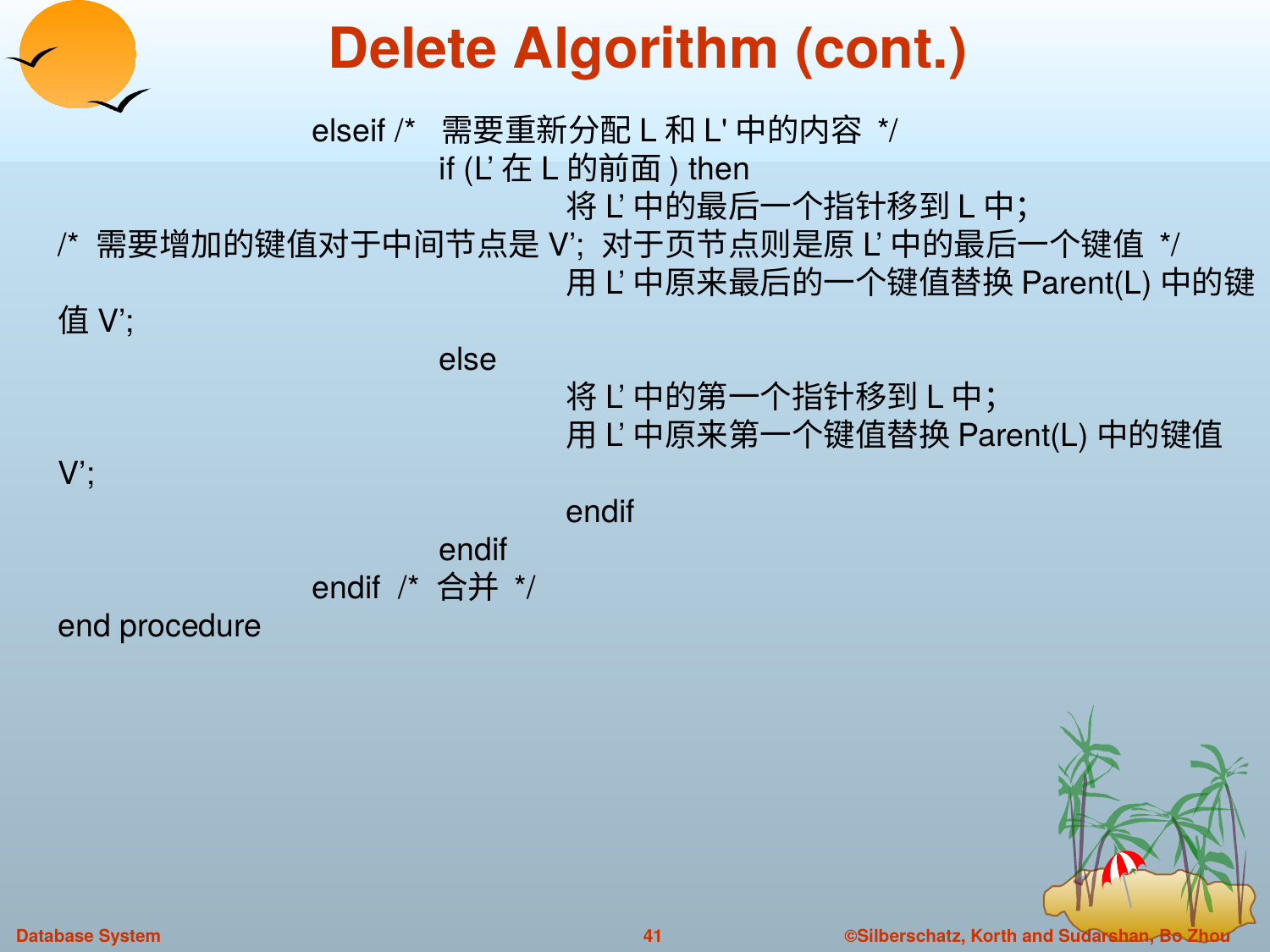

# Delete Algorithm (cont.)
		elseif /*  需要重新分配L和L'中的内容 */
			if (L’在L的前面) then
				将L’中的最后一个指针移到L中；
/* 需要增加的键值对于中间节点是V’; 对于页节点则是原L’中的最后一个键值 */
				用L’中原来最后的一个键值替换Parent(L)中的键值V’;
			else
				将L’中的第一个指针移到L中；
				用L’中原来第一个键值替换Parent(L)中的键值V’;
				endif
			endif
		endif  /* 合并 */
end procedure